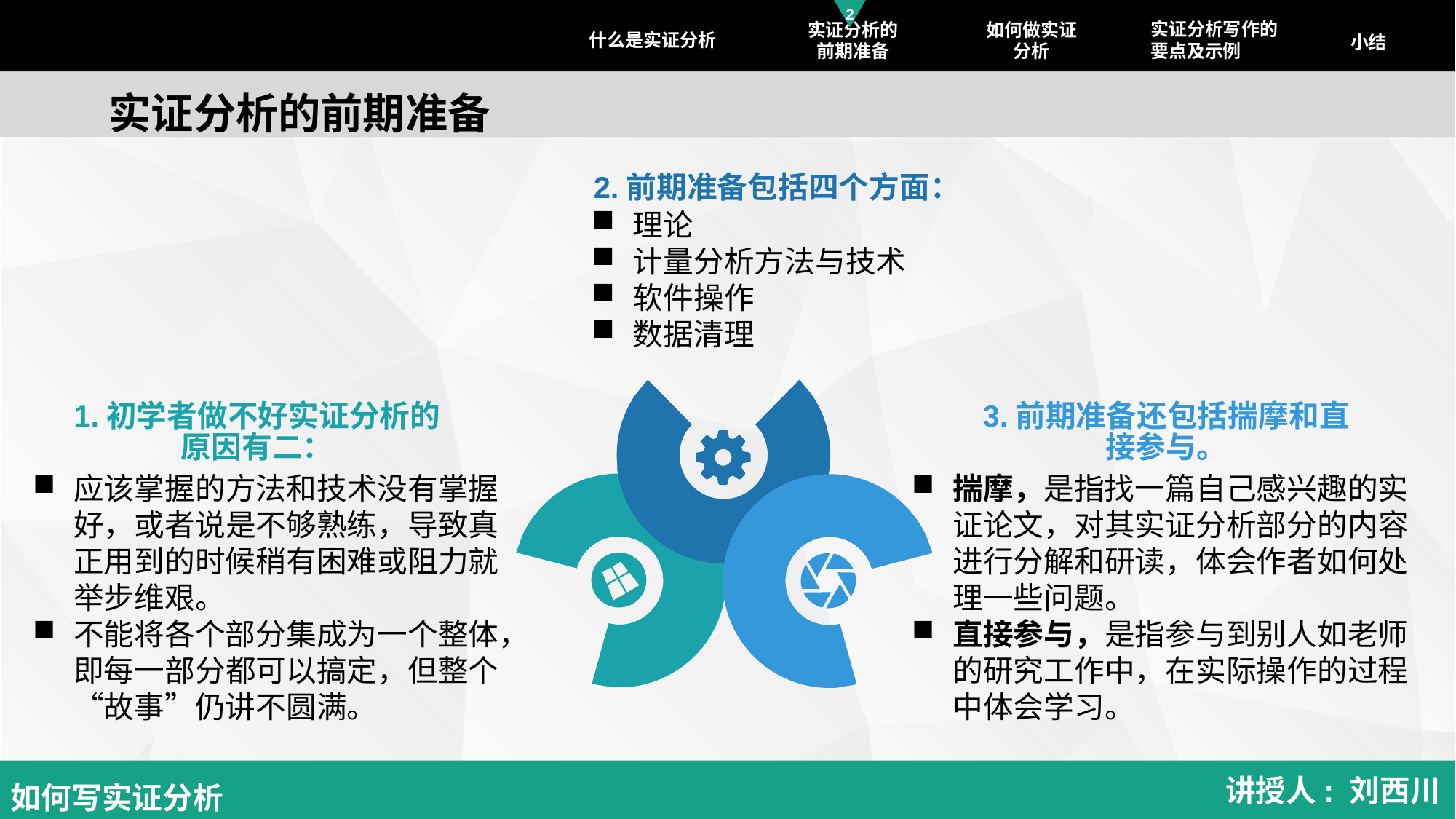

2
什么是实证分析
实证分析写作的要点及示例
如何做实证
分析
小结
实证分析的
前期准备

 实证分析的前期准备
2.前期准备包括四个方面：
理论
计量分析方法与技术
软件操作
数据清理

1.初学者做不好实证分析的原因有二：
3.前期准备还包括揣摩和直接参与。

应该掌握的方法和技术没有掌握好，或者说是不够熟练，导致真正用到的时候稍有困难或阻力就举步维艰。
不能将各个部分集成为一个整体，即每一部分都可以搞定，但整个“故事”仍讲不圆满。
揣摩，是指找一篇自己感兴趣的实证论文，对其实证分析部分的内容进行分解和研读，体会作者如何处理一些问题。
直接参与，是指参与到别人如老师的研究工作中，在实际操作的过程中体会学习。

如何写实证分析
          讲授人: 刘西川